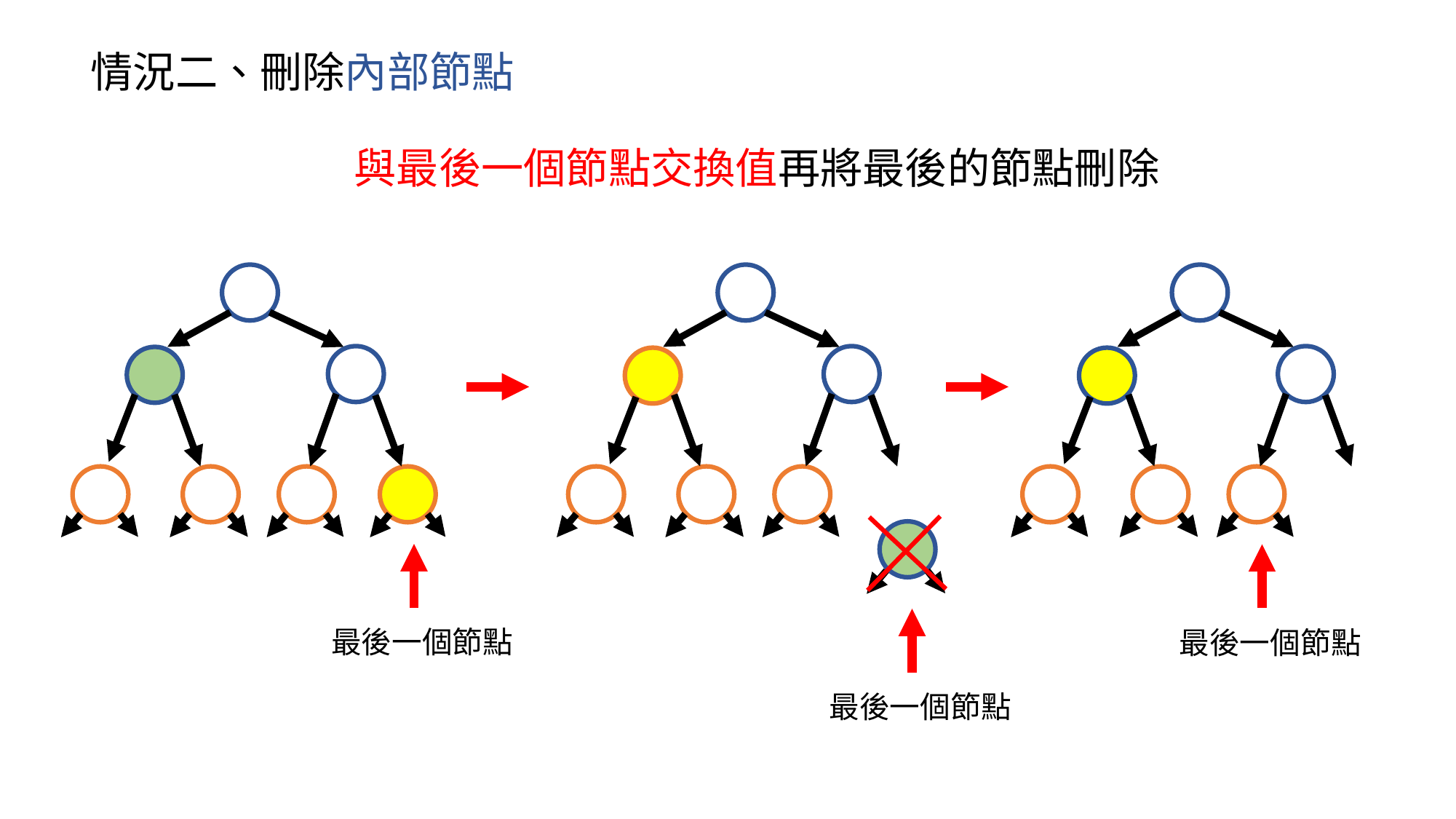

情況二、刪除內部節點
與最後一個節點交換值再將最後的節點刪除

最後一個節點
最後一個節點
最後一個節點